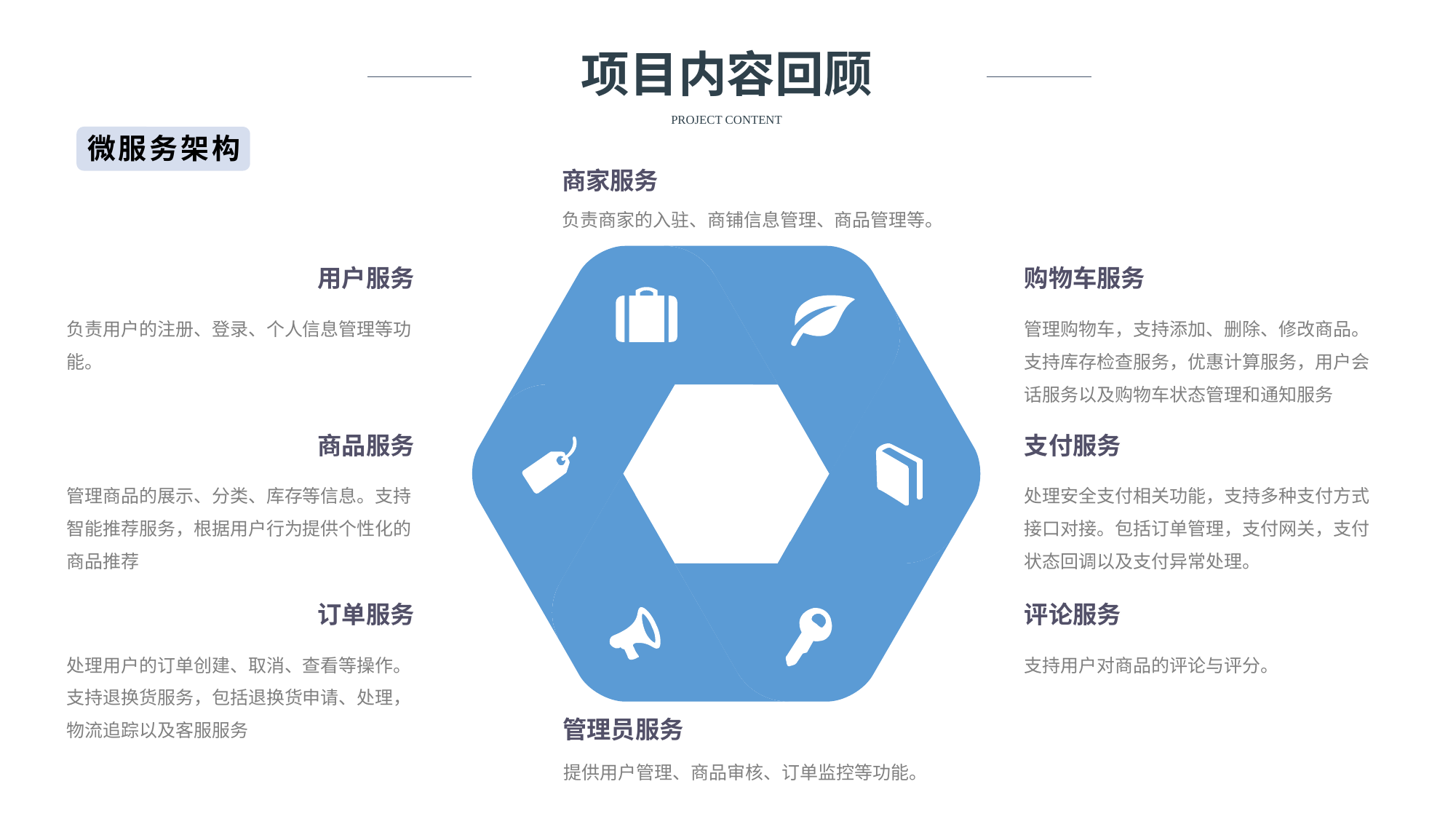

项目内容回顾
PROJECT CONTENT
微服务架构

商家服务
负责商家的入驻、商铺信息管理、商品管理等。

用户服务
购物车服务

负责用户的注册、登录、个人信息管理等功能。
管理购物车，支持添加、删除、修改商品。支持库存检查服务，优惠计算服务，用户会话服务以及购物车状态管理和通知服务

商品服务
支付服务

管理商品的展示、分类、库存等信息。支持智能推荐服务，根据用户行为提供个性化的商品推荐

处理安全支付相关功能，支持多种支付方式接口对接。包括订单管理，支付网关，支付状态回调以及支付异常处理。

订单服务
评论服务

处理用户的订单创建、取消、查看等操作。支持退换货服务，包括退换货申请、处理，物流追踪以及客服服务
支持用户对商品的评论与评分。
管理员服务
提供用户管理、商品审核、订单监控等功能。